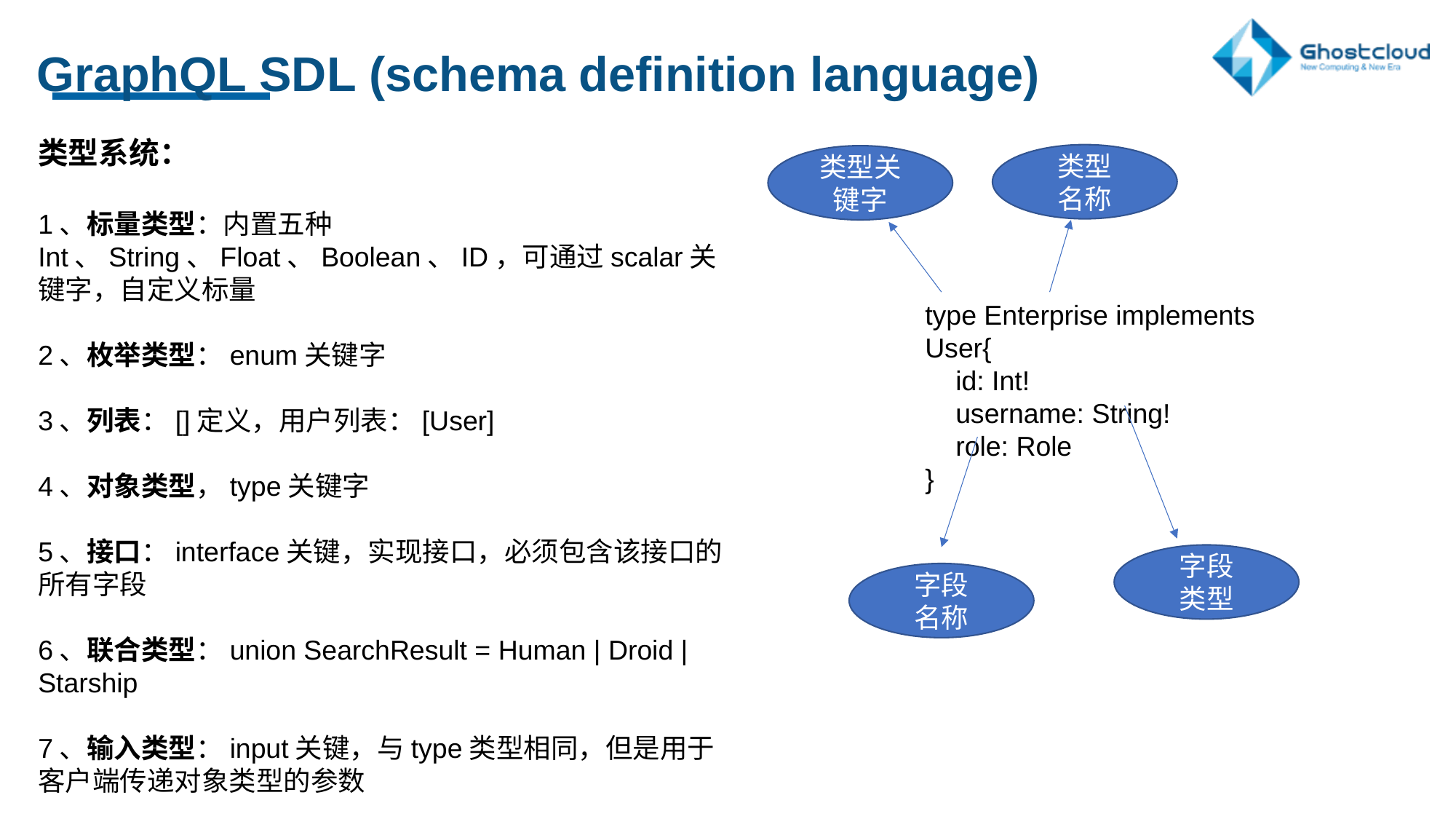

GraphQL SDL (schema definition language)
类型系统：

1、标量类型：内置五种Int、String、Float、Boolean、ID，可通过scalar关键字，自定义标量

2、枚举类型：enum关键字

3、列表：[]定义，用户列表：[User]

4、对象类型，type关键字

5、接口：interface关键，实现接口，必须包含该接口的所有字段

6、联合类型：union SearchResult = Human | Droid | Starship

7、输入类型：input关键，与type类型相同，但是用于客户端传递对象类型的参数

类型
名称
类型关键字
type Enterprise implements User{
    id: Int!
    username: String!
    role: Role
}
字段
类型
字段
名称